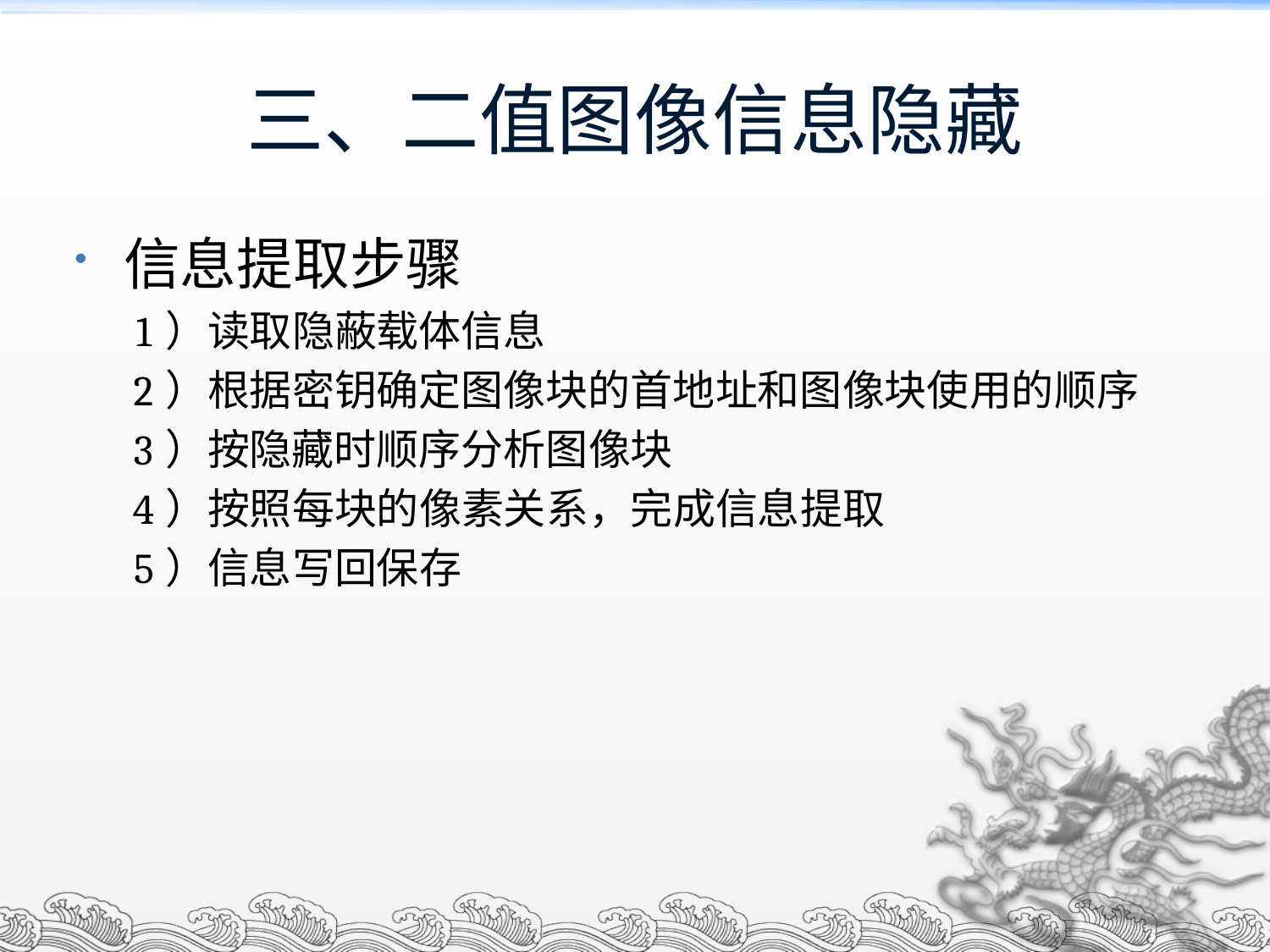

三、二值图像信息隐藏

信息提取步骤
1）读取隐蔽载体信息
2）根据密钥确定图像块的首地址和图像块使用的顺序
3）按隐藏时顺序分析图像块
4）按照每块的像素关系，完成信息提取
5）信息写回保存